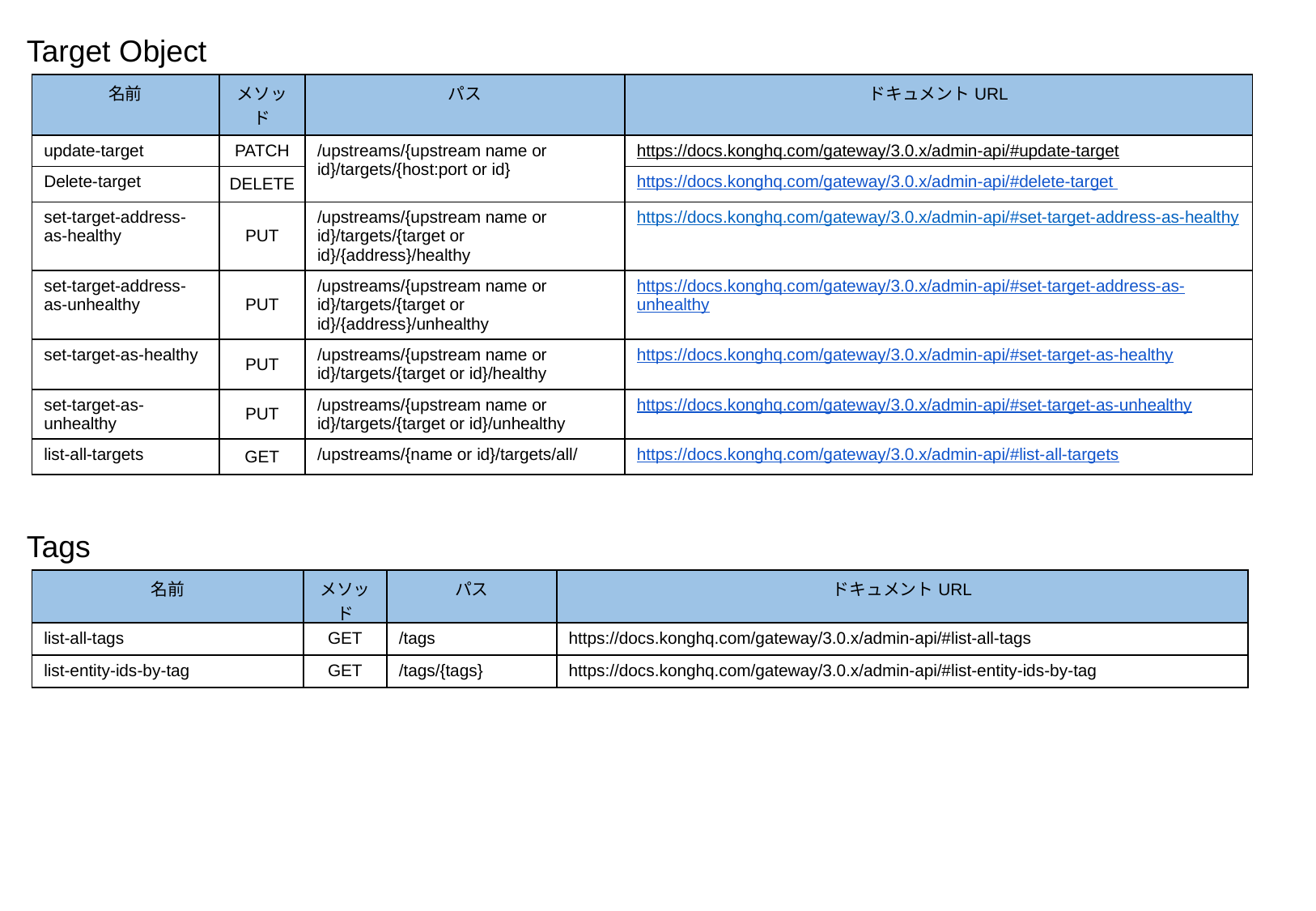

Target Object
| 名前 | メソッド | パス | ドキュメントURL |
| --- | --- | --- | --- |
| update-target | PATCH | /upstreams/{upstream name or id}/targets/{host:port or id} | https://docs.konghq.com/gateway/3.0.x/admin-api/#update-target |
| Delete-target | DELETE | /upstreams/{upstream name or id}/targets/{host:port or id} | https://docs.konghq.com/gateway/3.0.x/admin-api/#delete-target |
| set-target-address-as-healthy | PUT | /upstreams/{upstream name or id}/targets/{target or id}/{address}/healthy | https://docs.konghq.com/gateway/3.0.x/admin-api/#set-target-address-as-healthy |
| set-target-address-as-unhealthy | PUT | /upstreams/{upstream name or id}/targets/{target or id}/{address}/unhealthy | https://docs.konghq.com/gateway/3.0.x/admin-api/#set-target-address-as-unhealthy |
| set-target-as-healthy | PUT | /upstreams/{upstream name or id}/targets/{target or id}/healthy | https://docs.konghq.com/gateway/3.0.x/admin-api/#set-target-as-healthy |
| set-target-as-unhealthy | PUT | /upstreams/{upstream name or id}/targets/{target or id}/unhealthy | https://docs.konghq.com/gateway/3.0.x/admin-api/#set-target-as-unhealthy |
| list-all-targets | GET | /upstreams/{name or id}/targets/all/ | https://docs.konghq.com/gateway/3.0.x/admin-api/#list-all-targets |
Tags
| 名前 | メソッド | パス | ドキュメントURL |
| --- | --- | --- | --- |
| list-all-tags | GET | /tags | https://docs.konghq.com/gateway/3.0.x/admin-api/#list-all-tags |
| list-entity-ids-by-tag | GET | /tags/{tags} | https://docs.konghq.com/gateway/3.0.x/admin-api/#list-entity-ids-by-tag |